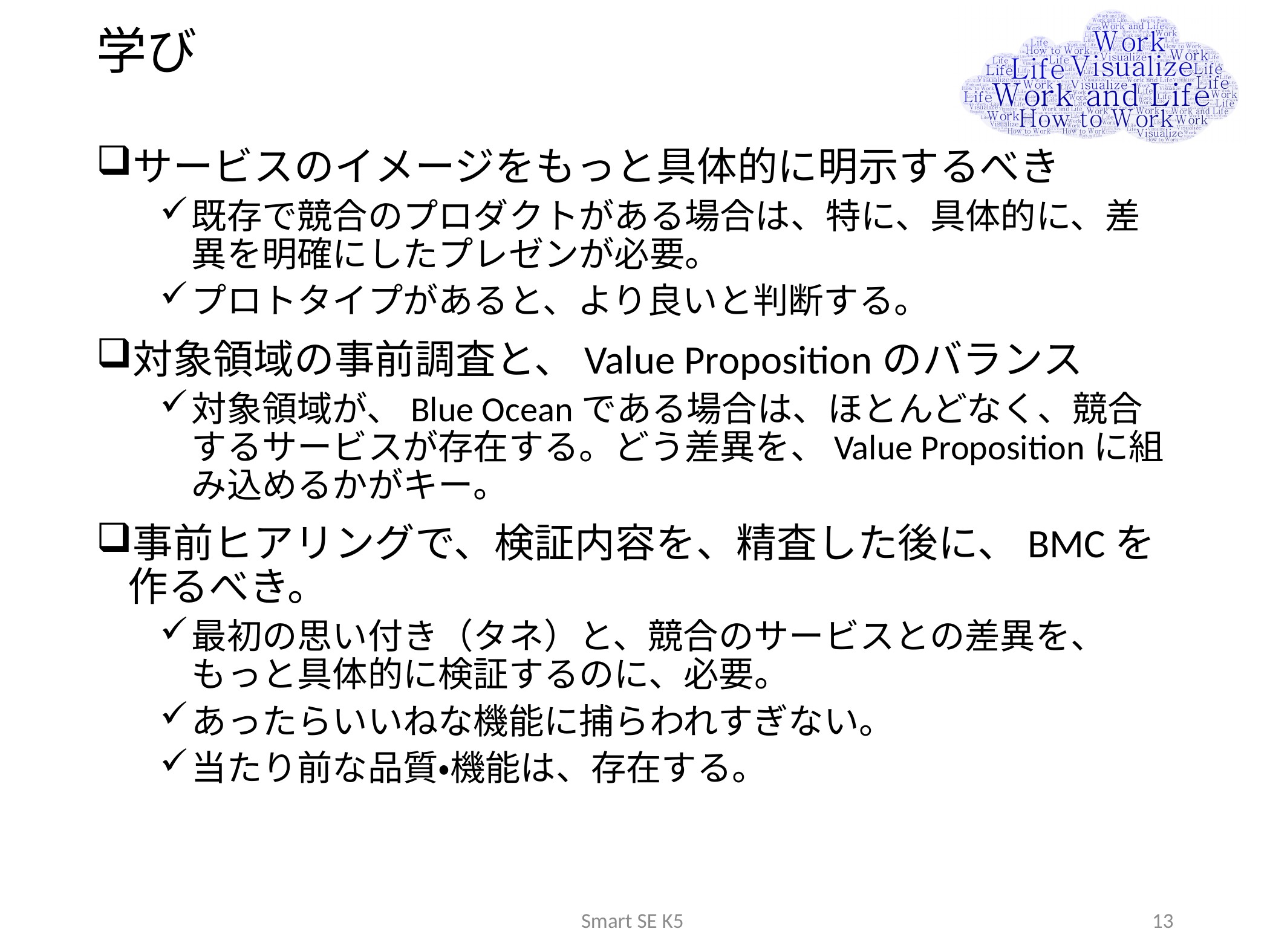

# 学び
サービスのイメージをもっと具体的に明示するべき
既存で競合のプロダクトがある場合は、特に、具体的に、差異を明確にしたプレゼンが必要。
プロトタイプがあると、より良いと判断する。
対象領域の事前調査と、Value Propositionのバランス
対象領域が、Blue Oceanである場合は、ほとんどなく、競合するサービスが存在する。どう差異を、Value Propositionに組み込めるかがキー。
事前ヒアリングで、検証内容を、精査した後に、BMCを作るべき。
最初の思い付き（タネ）と、競合のサービスとの差異を、もっと具体的に検証するのに、必要。
あったらいいねな機能に捕らわれすぎない。
当たり前な品質・機能は、存在する。

Smart SE K5
13